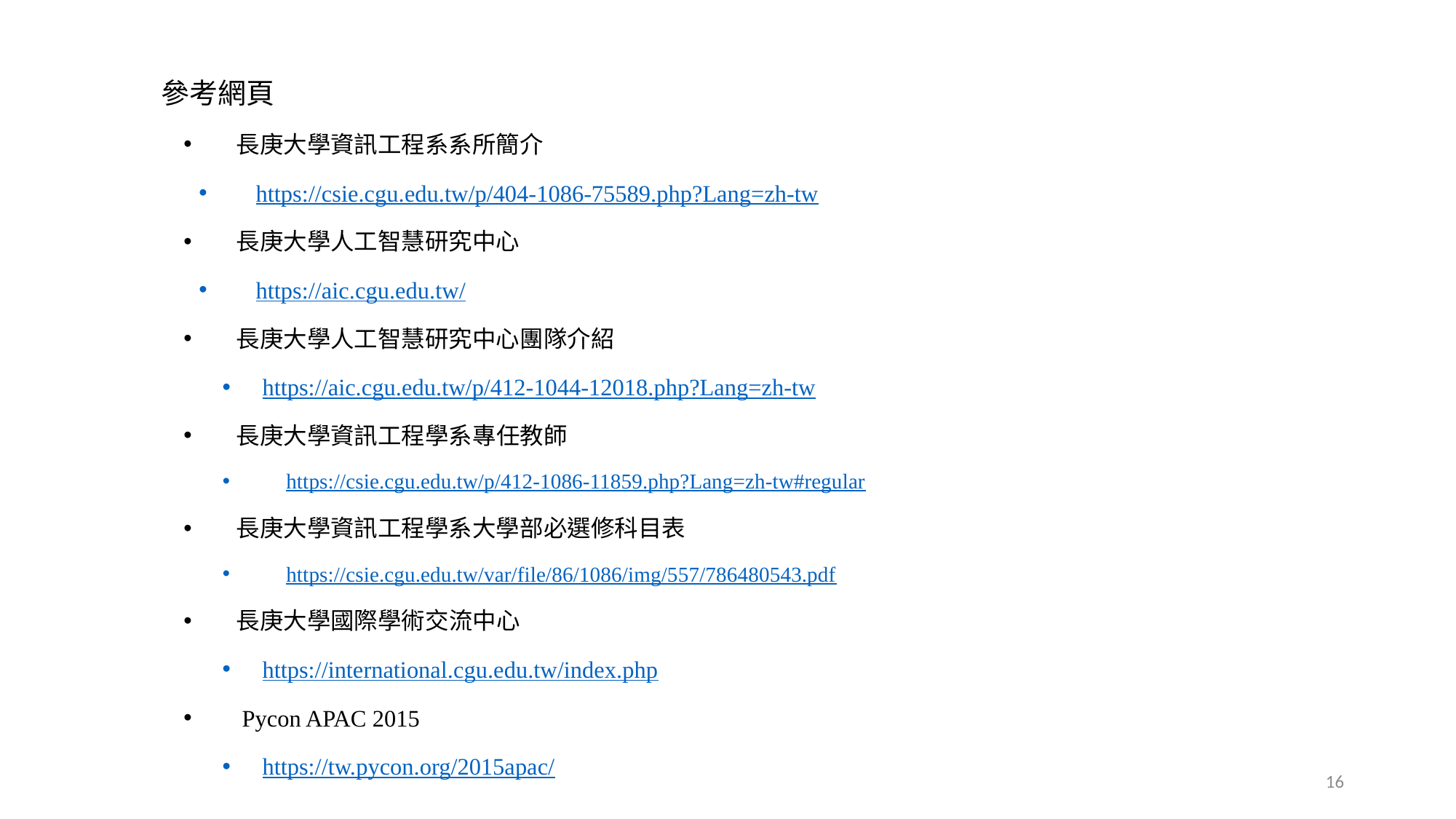

參考網頁
長庚大學資訊工程系系所簡介
https://csie.cgu.edu.tw/p/404-1086-75589.php?Lang=zh-tw
長庚大學人工智慧研究中心
https://aic.cgu.edu.tw/
長庚大學人工智慧研究中心團隊介紹
https://aic.cgu.edu.tw/p/412-1044-12018.php?Lang=zh-tw
長庚大學資訊工程學系專任教師
https://csie.cgu.edu.tw/p/412-1086-11859.php?Lang=zh-tw#regular
長庚大學資訊工程學系大學部必選修科目表
https://csie.cgu.edu.tw/var/file/86/1086/img/557/786480543.pdf
長庚大學國際學術交流中心
https://international.cgu.edu.tw/index.php
 Pycon APAC 2015
https://tw.pycon.org/2015apac/

16